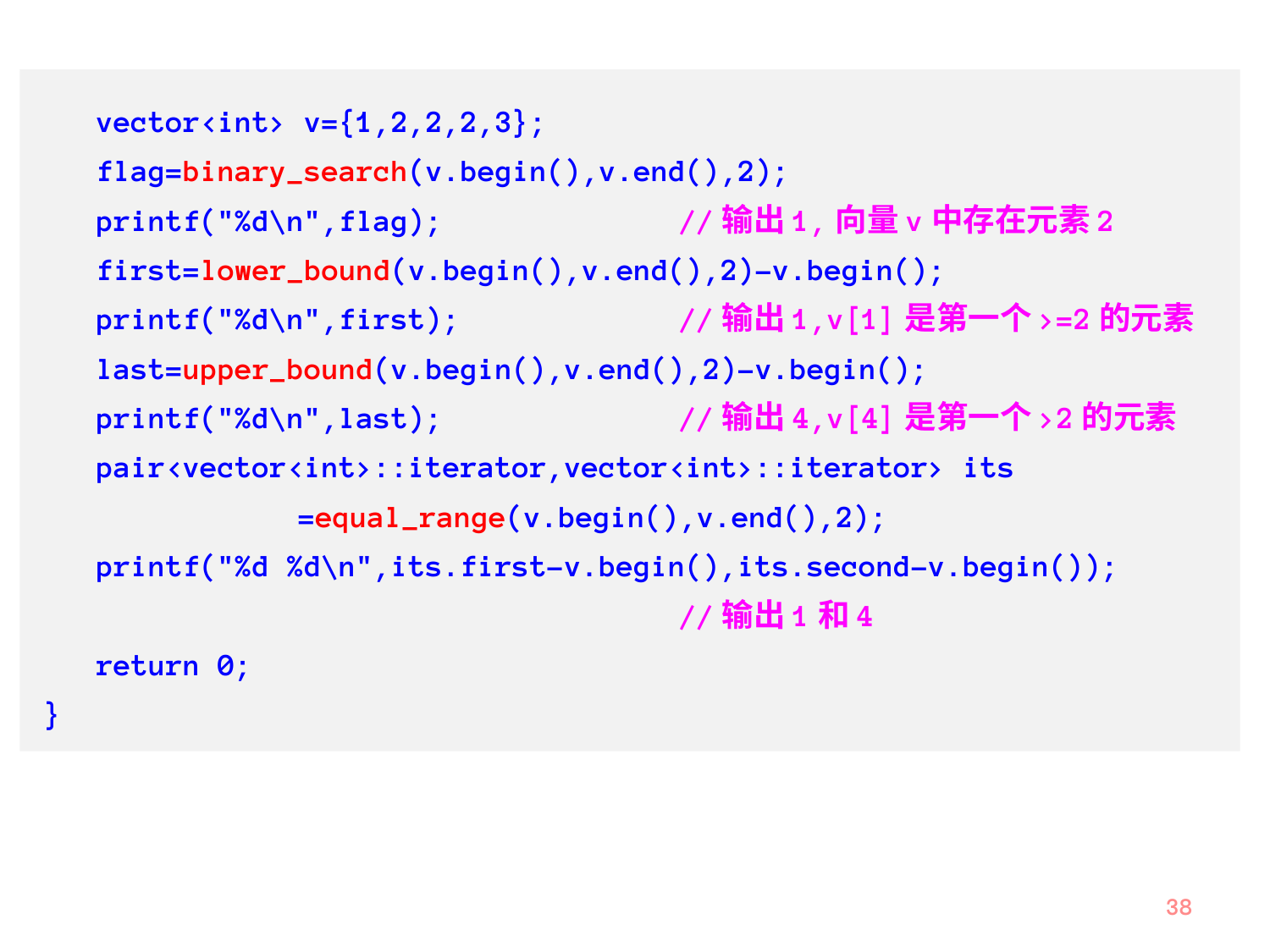

vector<int> v={1,2,2,2,3};
   flag=binary_search(v.begin(),v.end(),2);
   printf("%d\n",flag);		//输出1,向量v中存在元素2
   first=lower_bound(v.begin(),v.end(),2)-v.begin();
   printf("%d\n",first);		//输出1,v[1]是第一个>=2的元素
   last=upper_bound(v.begin(),v.end(),2)-v.begin();
   printf("%d\n",last);		//输出4,v[4]是第一个>2的元素
   pair<vector<int>::iterator,vector<int>::iterator> its
		=equal_range(v.begin(),v.end(),2);
   printf("%d %d\n",its.first-v.begin(),its.second-v.begin());
					//输出1和4
   return 0;
}
38